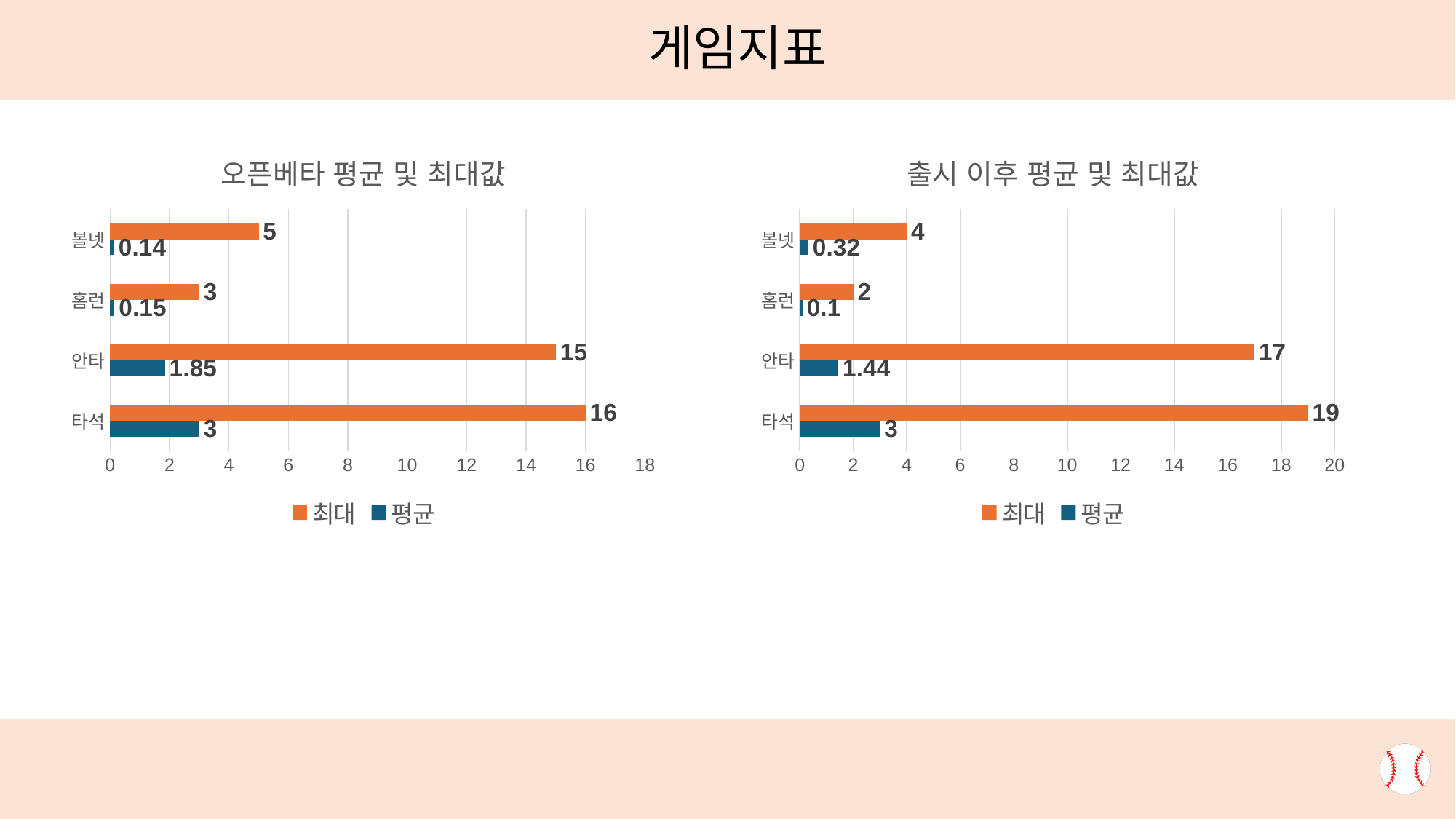

# 게임지표

### Chart: 오픈베타 평균 및 최대값

| Category | 평균 | 최대 |
|---|---|---|
| 타석 | 3.0 | 16.0 |
| 안타 | 1.85 | 15.0 |
| 홈런 | 0.15 | 3.0 |
| 볼넷 | 0.14 | 5.0 |

### Chart: 출시 이후 평균 및 최대값

| Category | 평균 | 최대 |
|---|---|---|
| 타석 | 3.0 | 19.0 |
| 안타 | 1.44 | 17.0 |
| 홈런 | 0.1 | 2.0 |
| 볼넷 | 0.32 | 4.0 |